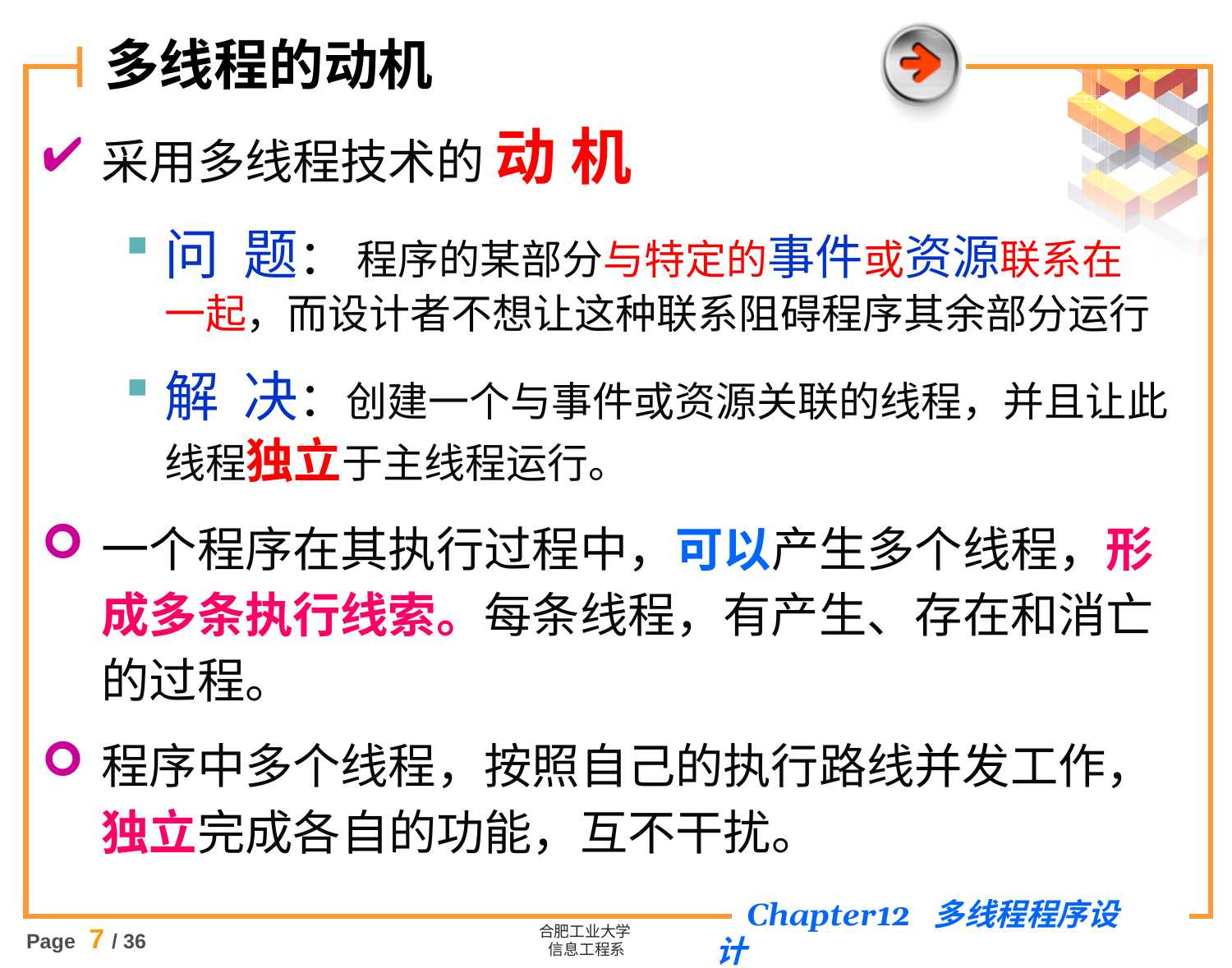

# 多线程的动机
采用多线程技术的 动 机
问  题： 程序的某部分与特定的事件或资源联系在
一起，而设计者不想让这种联系阻碍程序其余部分运行
解  决：创建一个与事件或资源关联的线程，并且让此线程独立于主线程运行。
一个程序在其执行过程中，可以产生多个线程，形成多条执行线索。每条线程，有产生、存在和消亡的过程。
程序中多个线程，按照自己的执行路线并发工作，
独立完成各自的功能，互不干扰。